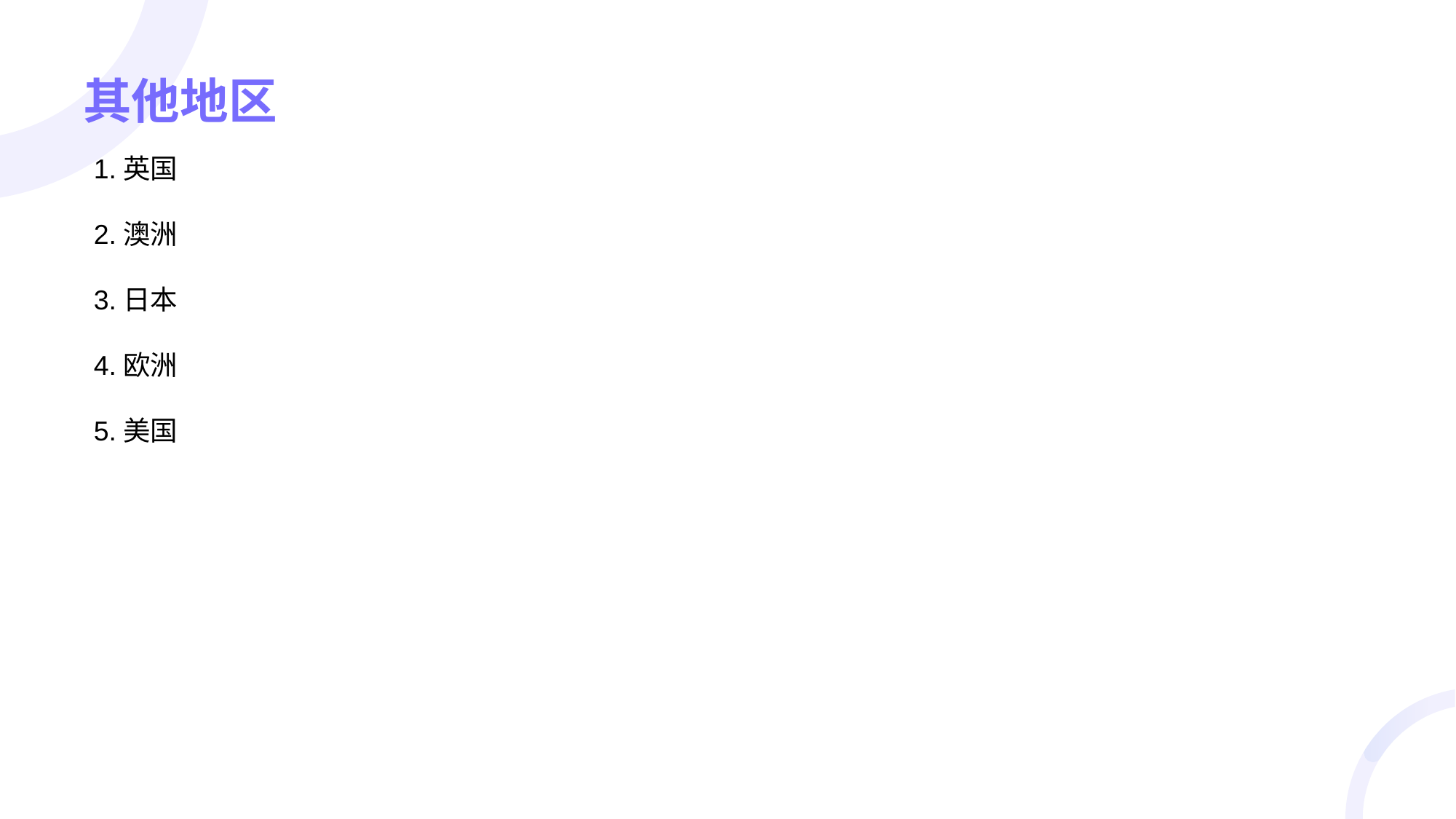

# 其他地区
1.英国

2.澳洲

3.日本

4.欧洲

5.美国